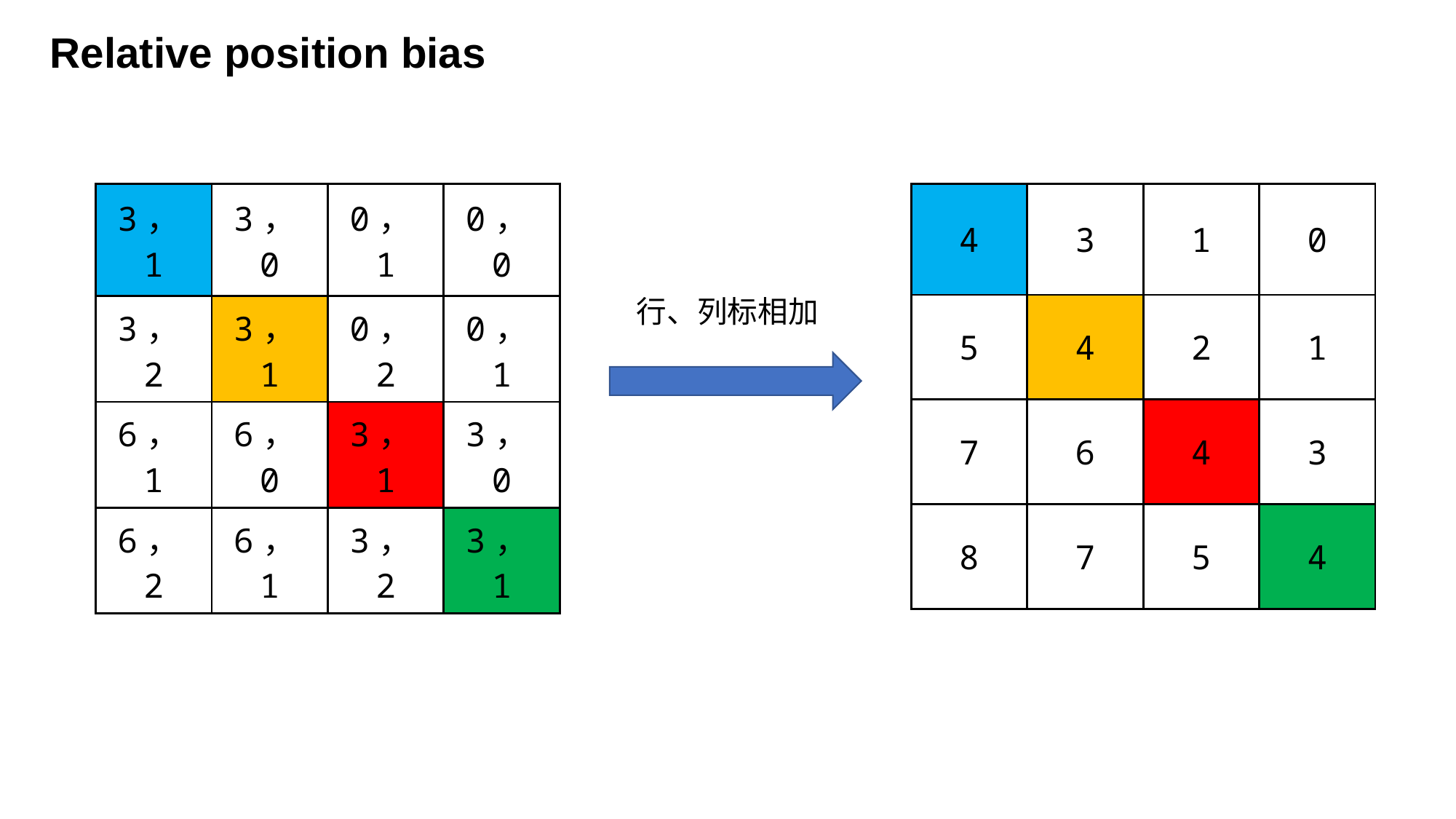

Relative position bias
| 3，1 | 3，0 | 0，1 | 0，0 |
| --- | --- | --- | --- |
| 3，2 | 3，1 | 0，2 | 0，1 |
| 6，1 | 6，0 | 3，1 | 3，0 |
| 6，2 | 6，1 | 3，2 | 3，1 |
| 4 | 3 | 1 | 0 |
| --- | --- | --- | --- |
| 5 | 4 | 2 | 1 |
| 7 | 6 | 4 | 3 |
| 8 | 7 | 5 | 4 |
行、列标相加